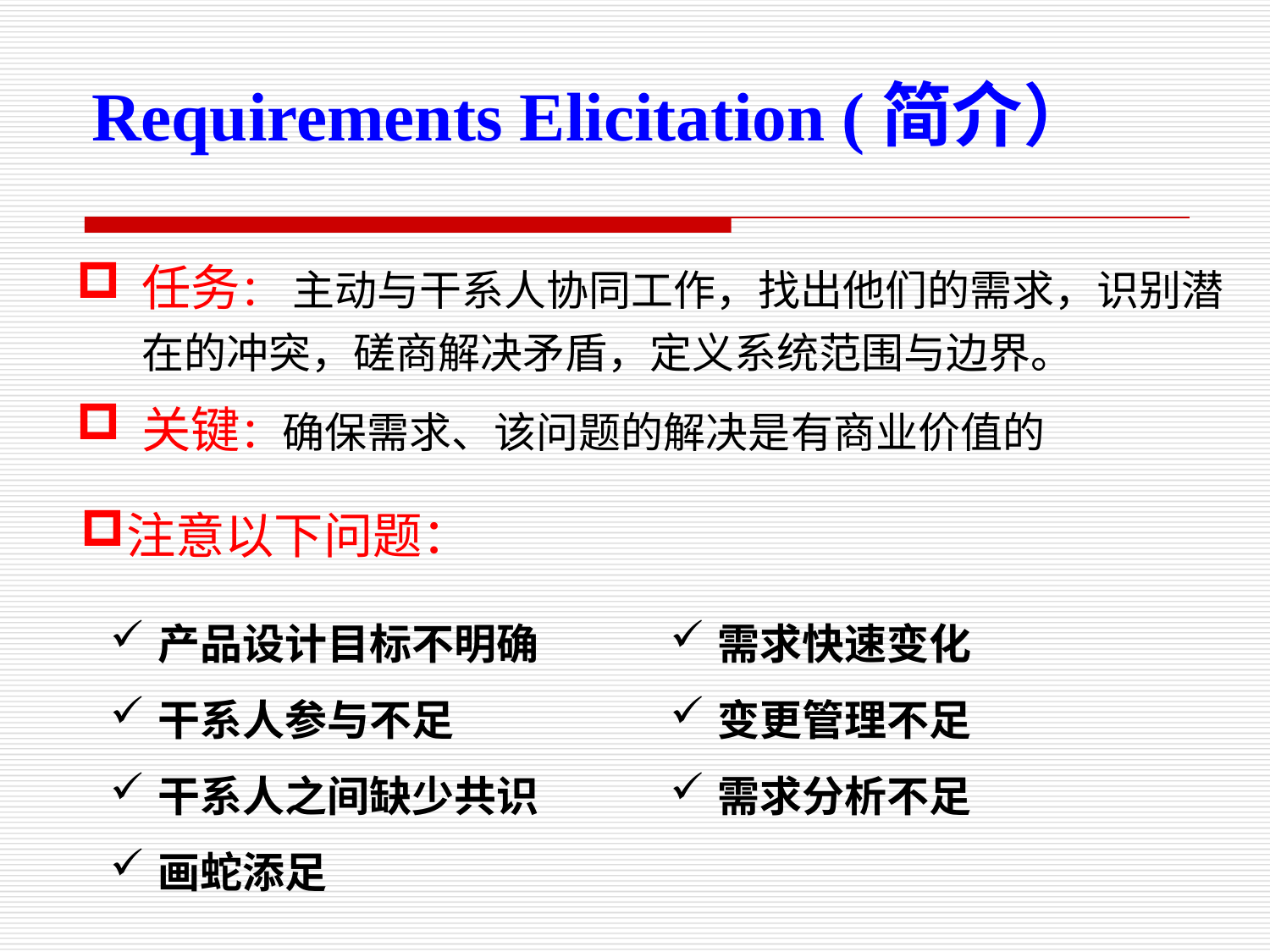

Requirements Elicitation (简介）
任务： 主动与干系人协同工作，找出他们的需求，识别潜在的冲突，磋商解决矛盾，定义系统范围与边界。
关键：确保需求、该问题的解决是有商业价值的
注意以下问题：
产品设计目标不明确
干系人参与不足
干系人之间缺少共识
画蛇添足
需求快速变化
变更管理不足
需求分析不足